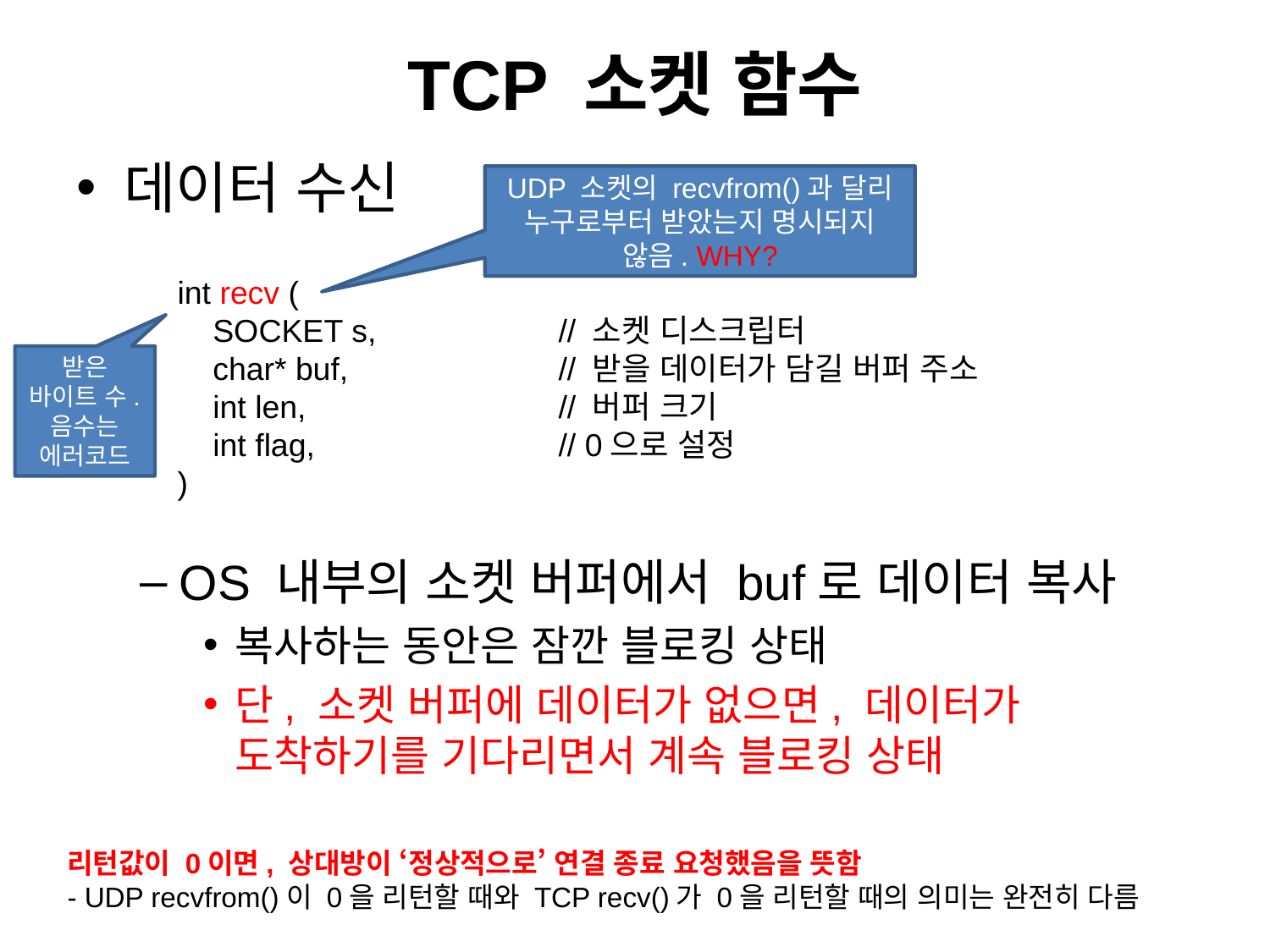

# TCP 소켓 함수
데이터 수신

OS 내부의 소켓 버퍼에서 buf로 데이터 복사
복사하는 동안은 잠깐 블로킹 상태
단, 소켓 버퍼에 데이터가 없으면, 데이터가 도착하기를 기다리면서 계속 블로킹 상태
UDP 소켓의 recvfrom()과 달리 누구로부터 받았는지 명시되지 않음. WHY?
int recv (
    SOCKET s,		// 소켓 디스크립터
    char* buf,		// 받을 데이터가 담길 버퍼 주소
    int len,		// 버퍼 크기
    int flag,		// 0으로 설정
)
받은
바이트 수.
음수는
에러코드
리턴값이 0이면, 상대방이 ‘정상적으로’ 연결 종료 요청했음을 뜻함
- UDP recvfrom()이 0을 리턴할 때와 TCP recv()가 0을 리턴할 때의 의미는 완전히 다름